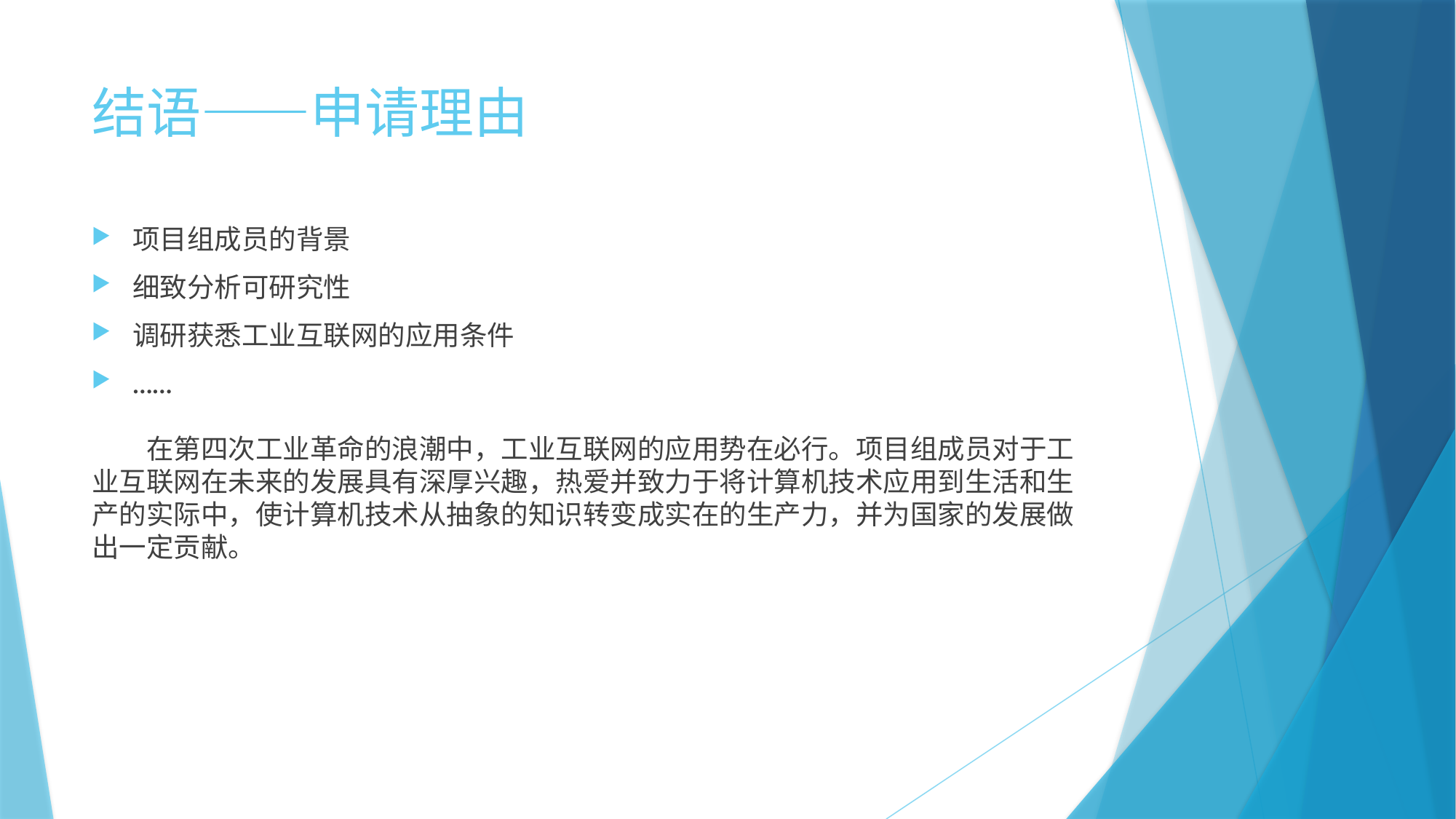

# 结语——申请理由
项目组成员的背景
细致分析可研究性
调研获悉工业互联网的应用条件
……

在第四次工业革命的浪潮中，工业互联网的应用势在必行。项目组成员对于工业互联网在未来的发展具有深厚兴趣，热爱并致力于将计算机技术应用到生活和生产的实际中，使计算机技术从抽象的知识转变成实在的生产力，并为国家的发展做出一定贡献。